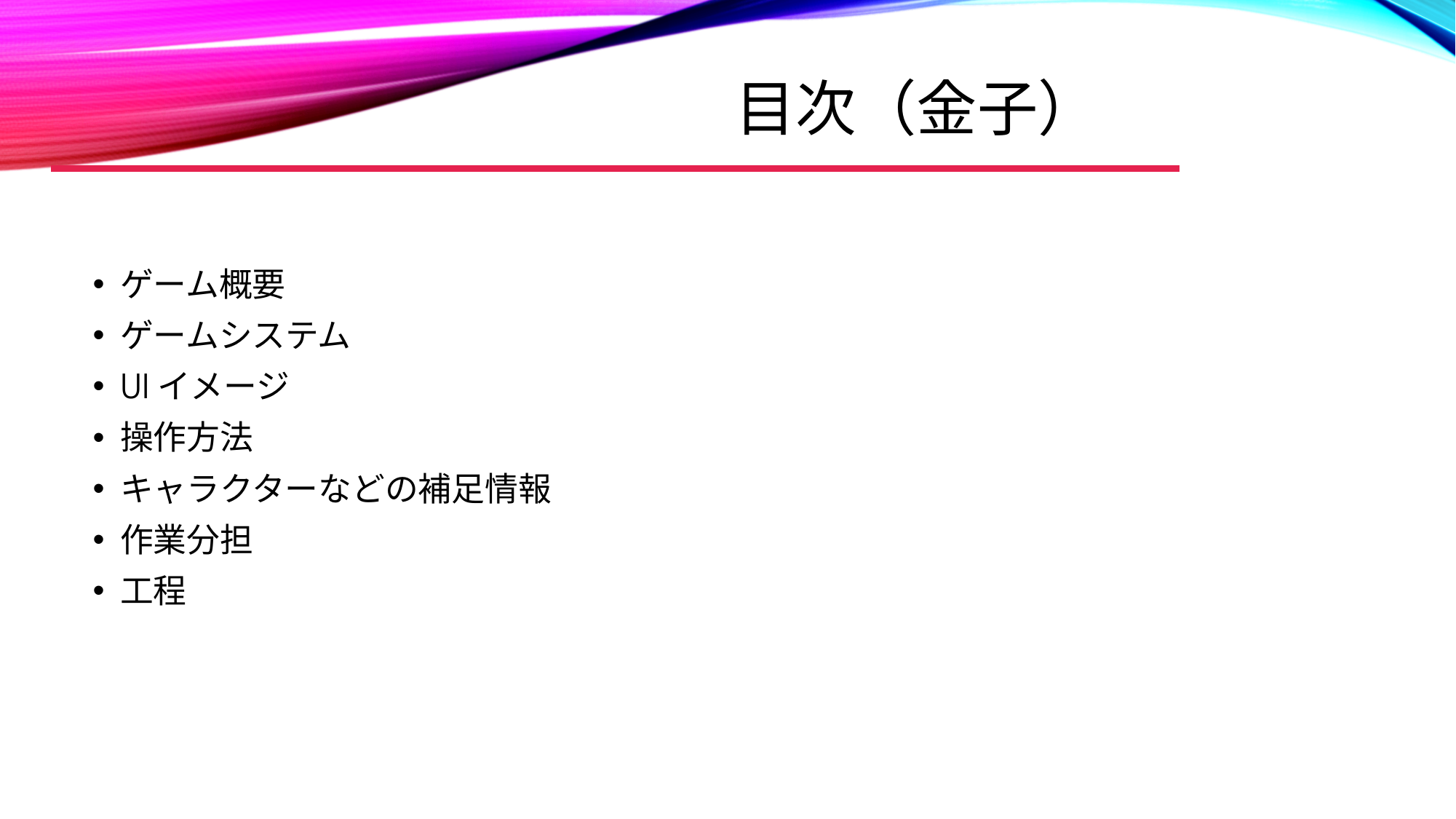

# 目次（金子）
ゲーム概要
ゲームシステム
UIイメージ
操作方法
キャラクターなどの補足情報
作業分担
工程